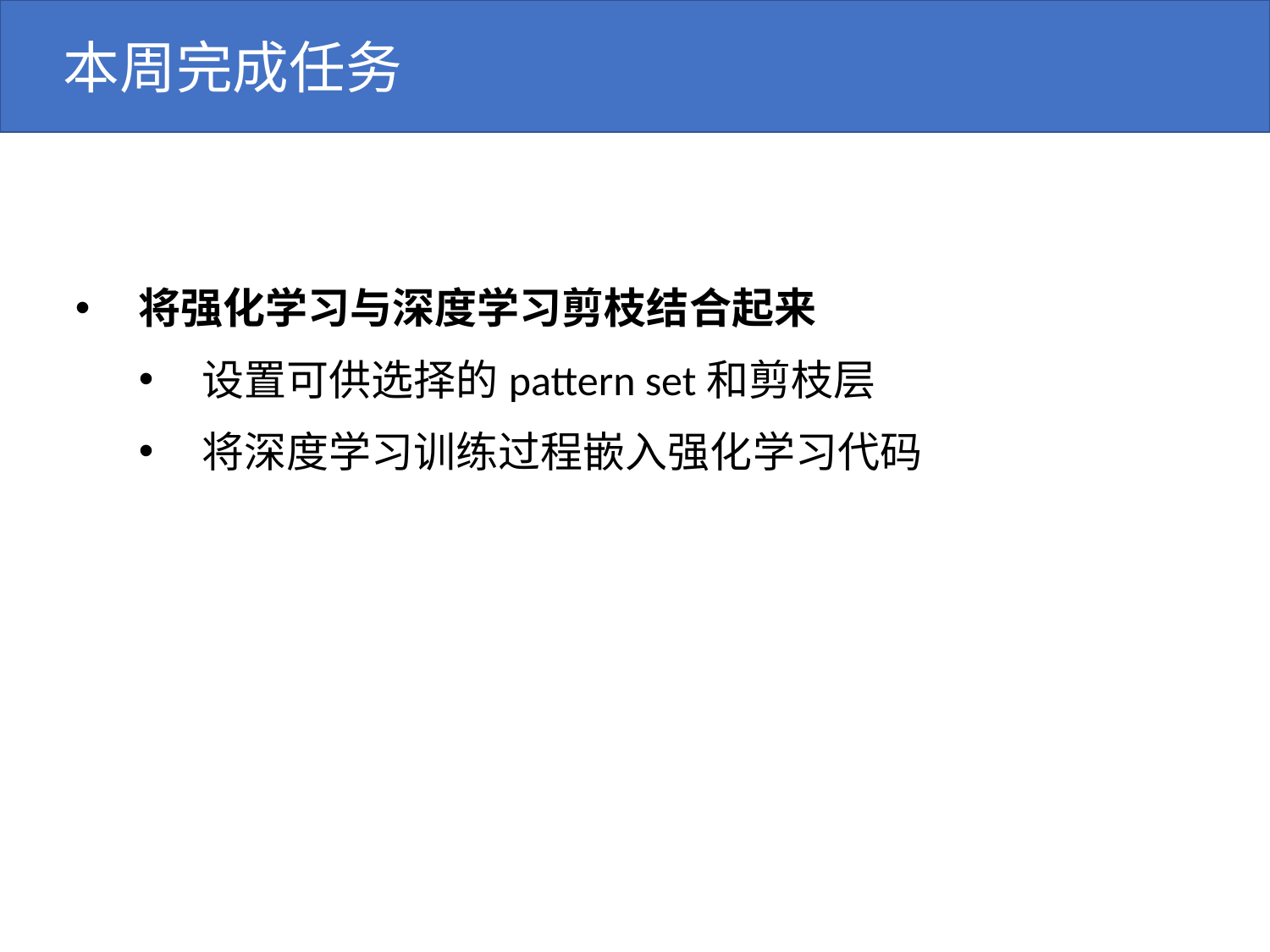

本周完成任务
将强化学习与深度学习剪枝结合起来
设置可供选择的pattern set和剪枝层
将深度学习训练过程嵌入强化学习代码